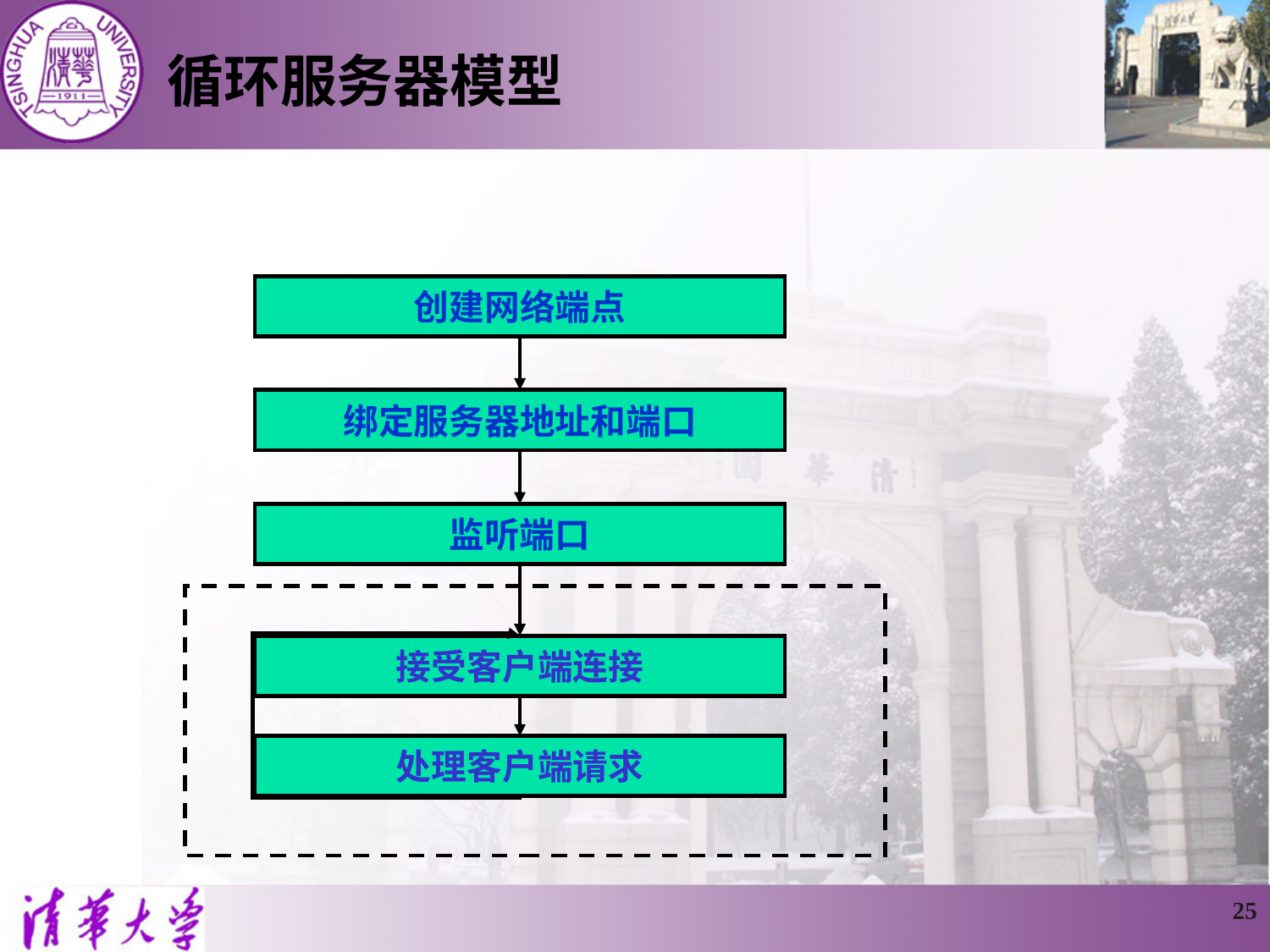

# 循环服务器模型
TCP循环服务器模型
创建网络端点
绑定服务器地址和端口
监听端口

接受客户端连接
处理客户端请求
25